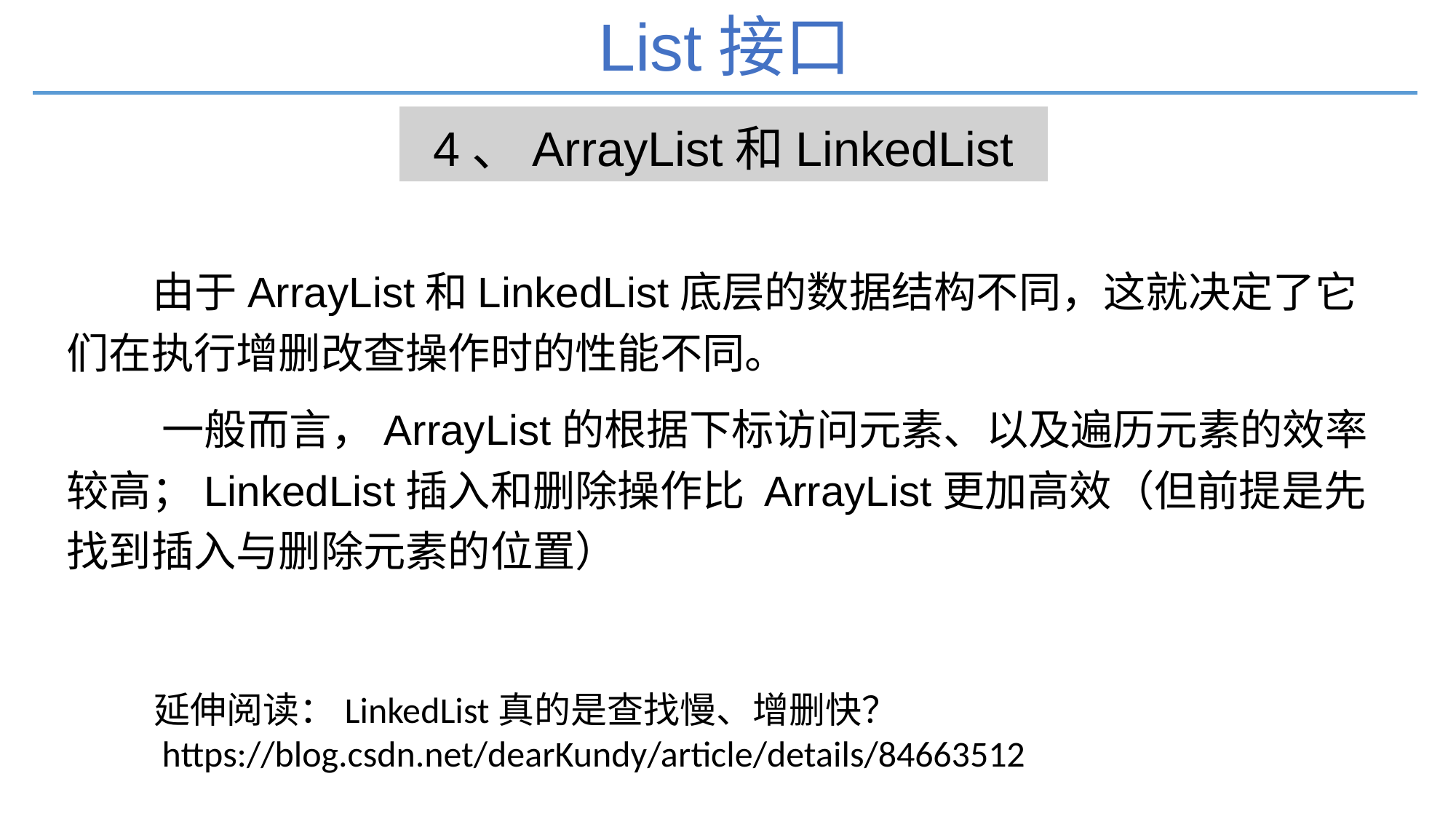

# List接口
4、ArrayList和LinkedList
        由于ArrayList和LinkedList底层的数据结构不同，这就决定了它们在执行增删改查操作时的性能不同。
         一般而言，ArrayList的根据下标访问元素、以及遍历元素的效率较高；LinkedList插入和删除操作比 ArrayList更加高效（但前提是先找到插入与删除元素的位置）

延伸阅读：LinkedList真的是查找慢、增删快？
 https://blog.csdn.net/dearKundy/article/details/84663512